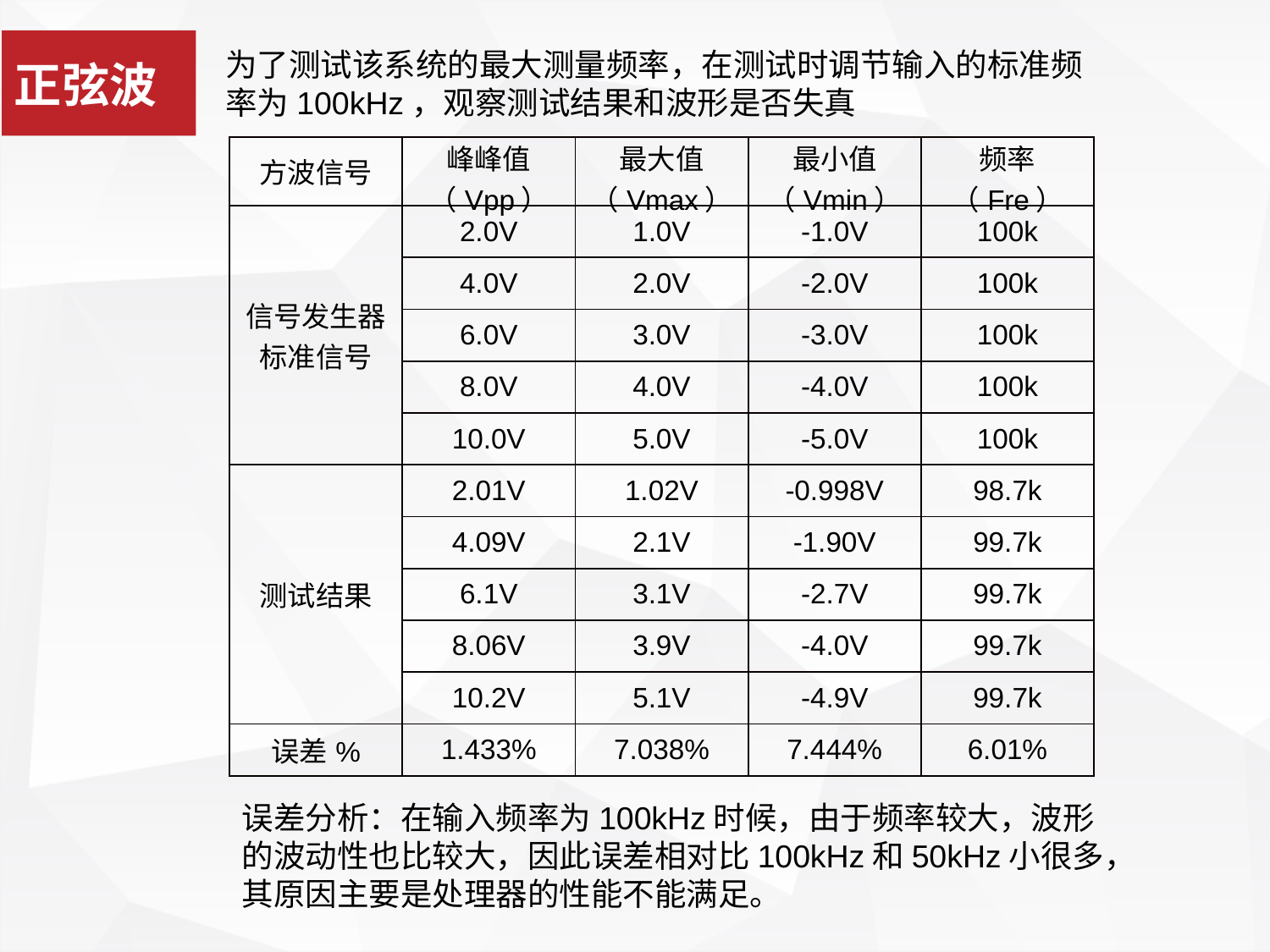

正弦波
为了测试该系统的最大测量频率，在测试时调节输入的标准频率为100kHz，观察测试结果和波形是否失真
| 方波信号 | 峰峰值（Vpp） | 最大值（Vmax） | 最小值（Vmin） | 频率（Fre） |
| --- | --- | --- | --- | --- |
| 信号发生器标准信号 | 2.0V | 1.0V | -1.0V | 100k |
|  | 4.0V | 2.0V | -2.0V | 100k |
|  | 6.0V | 3.0V | -3.0V | 100k |
|  | 8.0V | 4.0V | -4.0V | 100k |
|  | 10.0V | 5.0V | -5.0V | 100k |
| 测试结果 | 2.01V | 1.02V | -0.998V | 98.7k |
|  | 4.09V | 2.1V | -1.90V | 99.7k |
|  | 6.1V | 3.1V | -2.7V | 99.7k |
|  | 8.06V | 3.9V | -4.0V | 99.7k |
|  | 10.2V | 5.1V | -4.9V | 99.7k |
| 误差% | 1.433% | 7.038% | 7.444% | 6.01% |
误差分析：在输入频率为100kHz时候，由于频率较大，波形的波动性也比较大，因此误差相对比100kHz和50kHz小很多，其原因主要是处理器的性能不能满足。